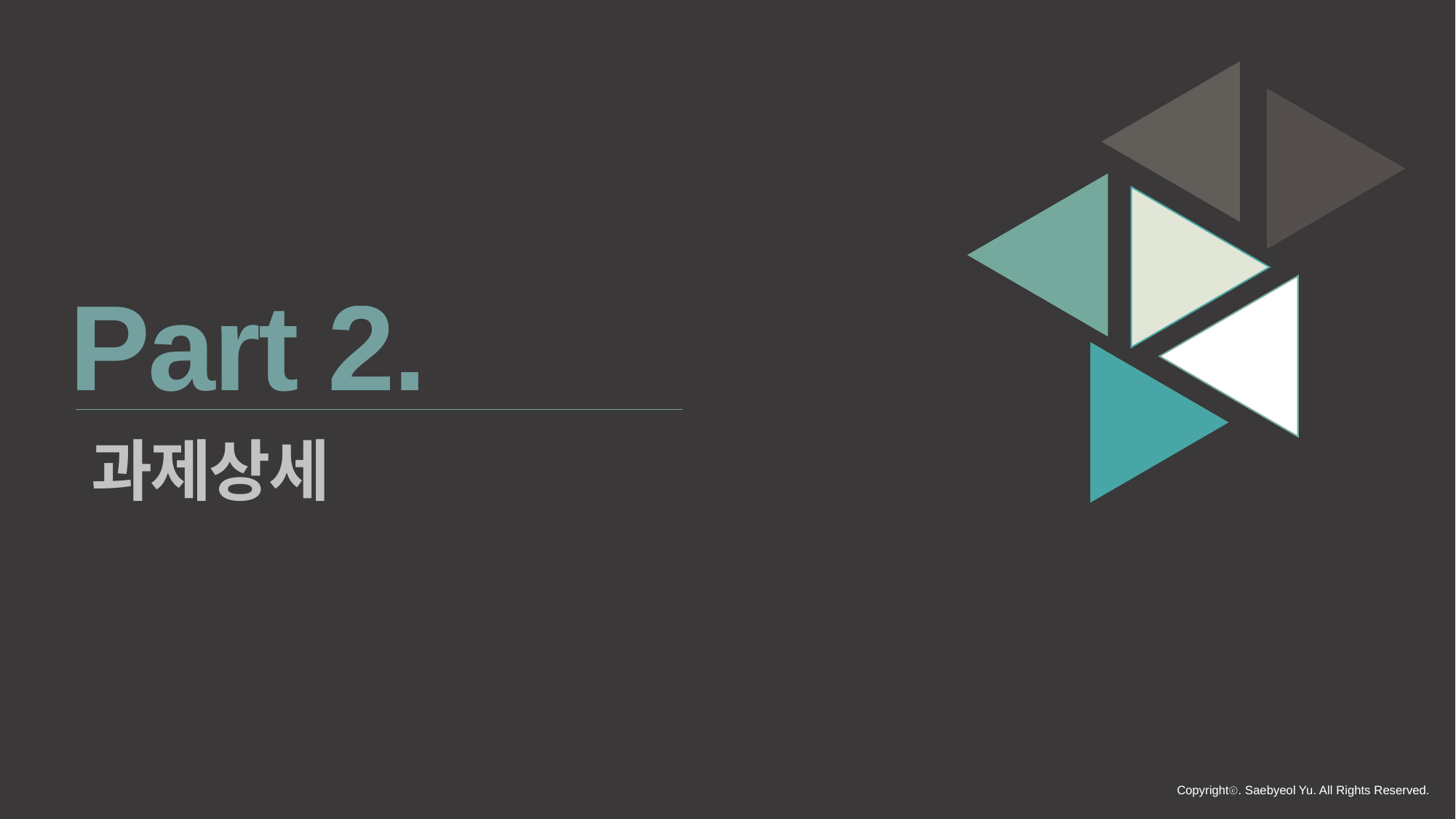

Part 2.
과제상세

Copyrightⓒ. Saebyeol Yu. All Rights Reserved.